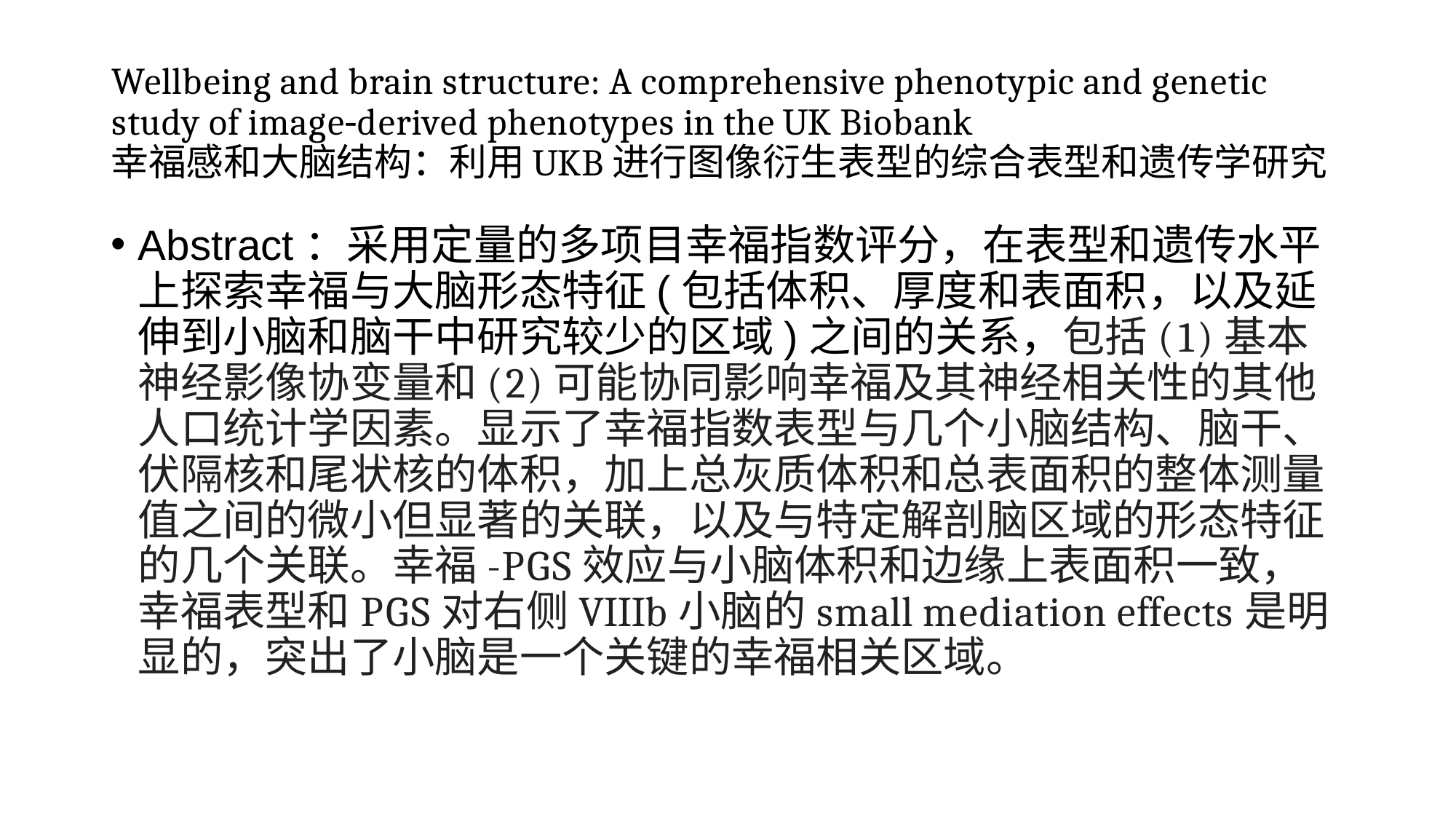

# Wellbeing and brain structure: A comprehensive phenotypic and genetic study of image‐derived phenotypes in the UK Biobank 幸福感和大脑结构：利用UKB进行图像衍生表型的综合表型和遗传学研究
Abstract：采用定量的多项目幸福指数评分，在表型和遗传水平上探索幸福与大脑形态特征(包括体积、厚度和表面积，以及延伸到小脑和脑干中研究较少的区域)之间的关系，包括(1)基本神经影像协变量和(2)可能协同影响幸福及其神经相关性的其他人口统计学因素。显示了幸福指数表型与几个小脑结构、脑干、伏隔核和尾状核的体积，加上总灰质体积和总表面积的整体测量值之间的微小但显著的关联，以及与特定解剖脑区域的形态特征的几个关联。幸福-PGS效应与小脑体积和边缘上表面积一致，幸福表型和PGS对右侧VIIIb小脑的small mediation effects是明显的，突出了小脑是一个关键的幸福相关区域。